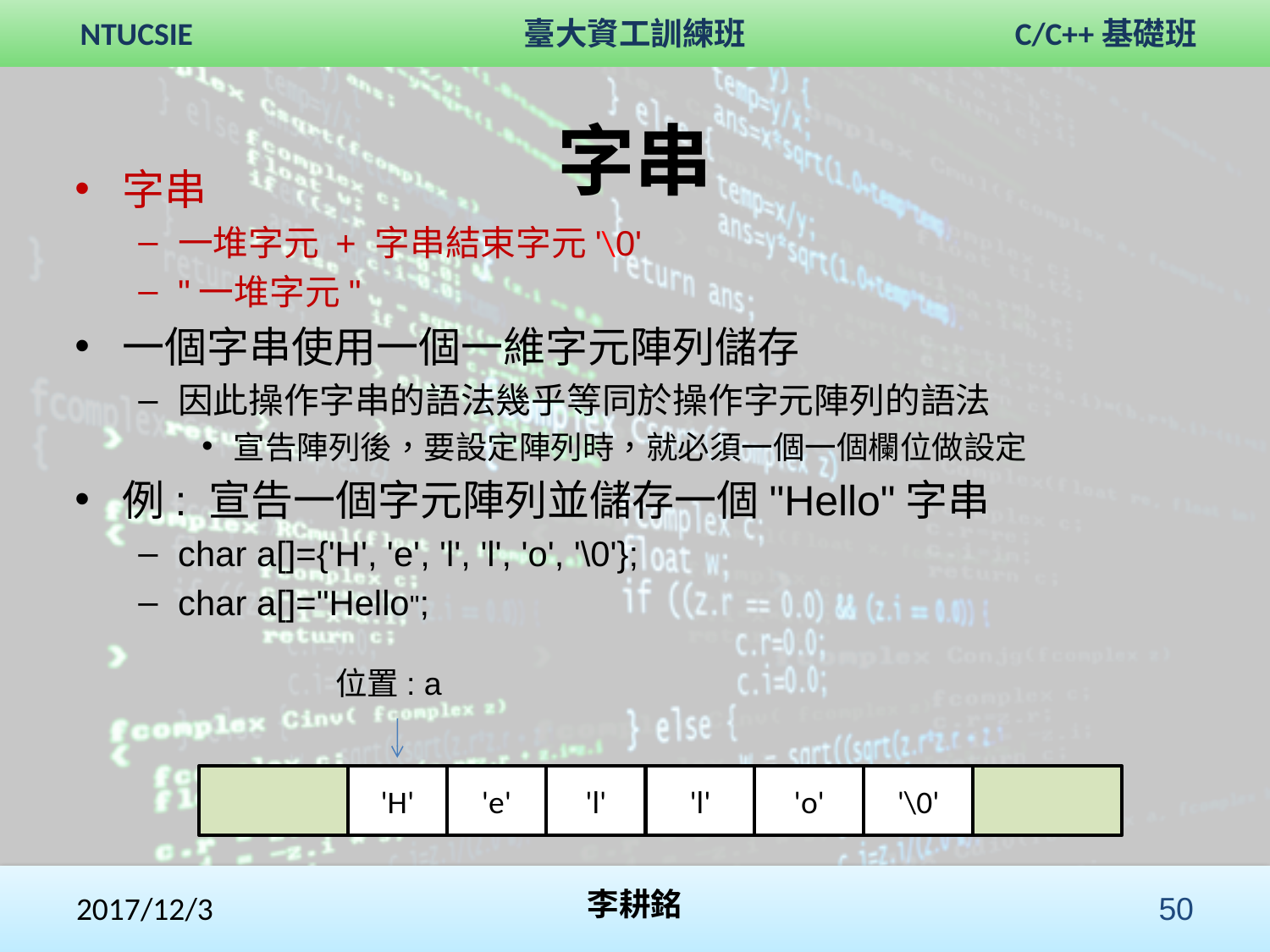

# 字串
字串
一堆字元 + 字串結束字元'\0'
"一堆字元"
一個字串使用一個一維字元陣列儲存
因此操作字串的語法幾乎等同於操作字元陣列的語法
宣告陣列後，要設定陣列時，就必須一個一個欄位做設定
例: 宣告一個字元陣列並儲存一個"Hello"字串
char a[]={'H', 'e', 'l', 'l', 'o', '\0'};
char a[]="Hello";

位置: a

'H'
'e'
'l'
'l'
'o'
'\0'
2017/12/3
李耕銘
 50